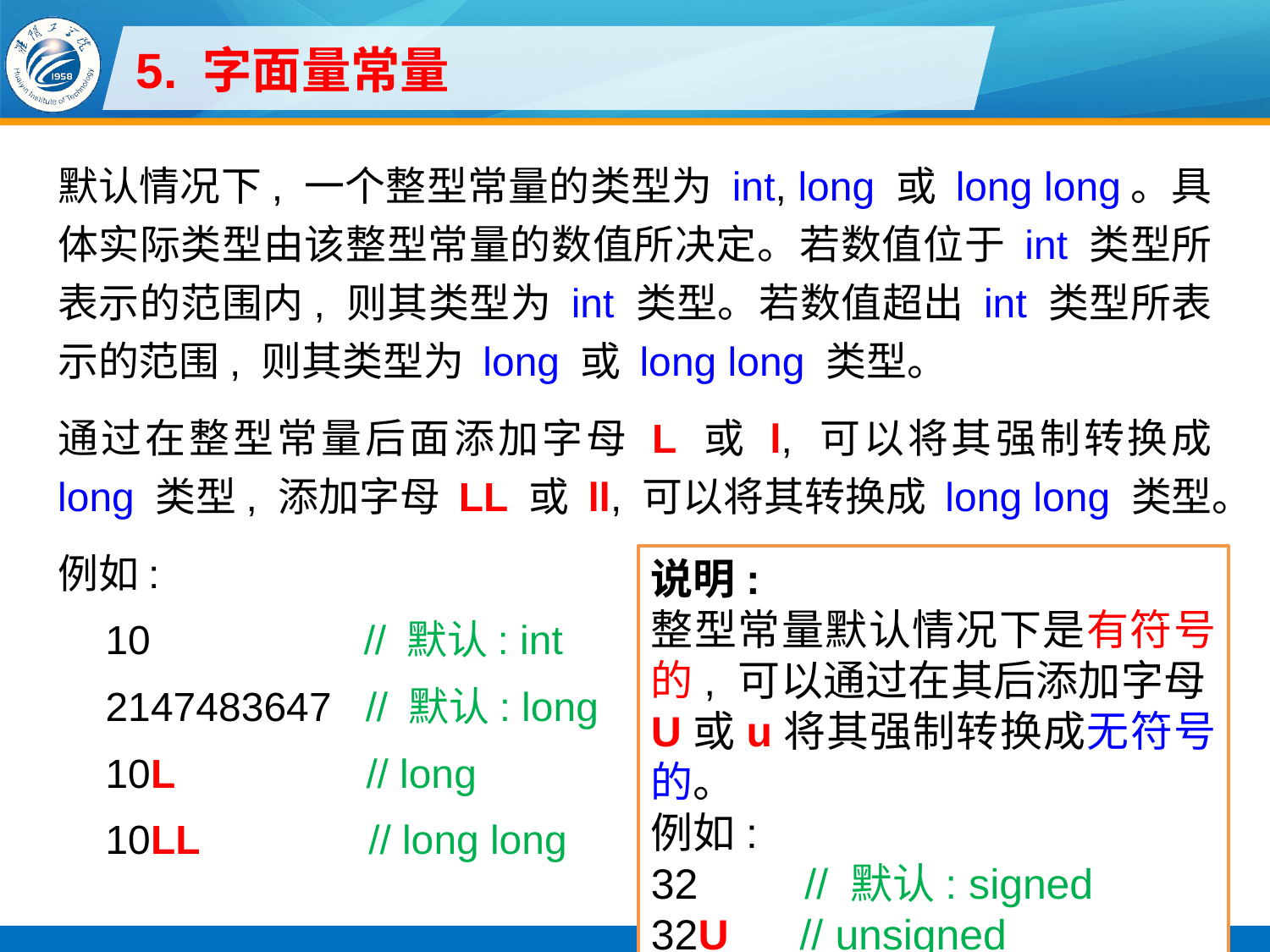

# 5. 字面量常量
默认情况下, 一个整型常量的类型为 int, long 或 long long。具体实际类型由该整型常量的数值所决定。若数值位于 int 类型所表示的范围内, 则其类型为 int 类型。若数值超出 int 类型所表示的范围, 则其类型为 long 或 long long 类型。
通过在整型常量后面添加字母 L 或 l, 可以将其强制转换成 long 类型, 添加字母 LL 或 ll, 可以将其转换成 long long 类型。
例如:
10                   // 默认: int
2147483647   // 默认: long
10L                 // long
10LL               // long long
说明:
整型常量默认情况下是有符号的, 可以通过在其后添加字母U或u将其强制转换成无符号的。
例如:
32         // 默认: signed
32U      // unsigned